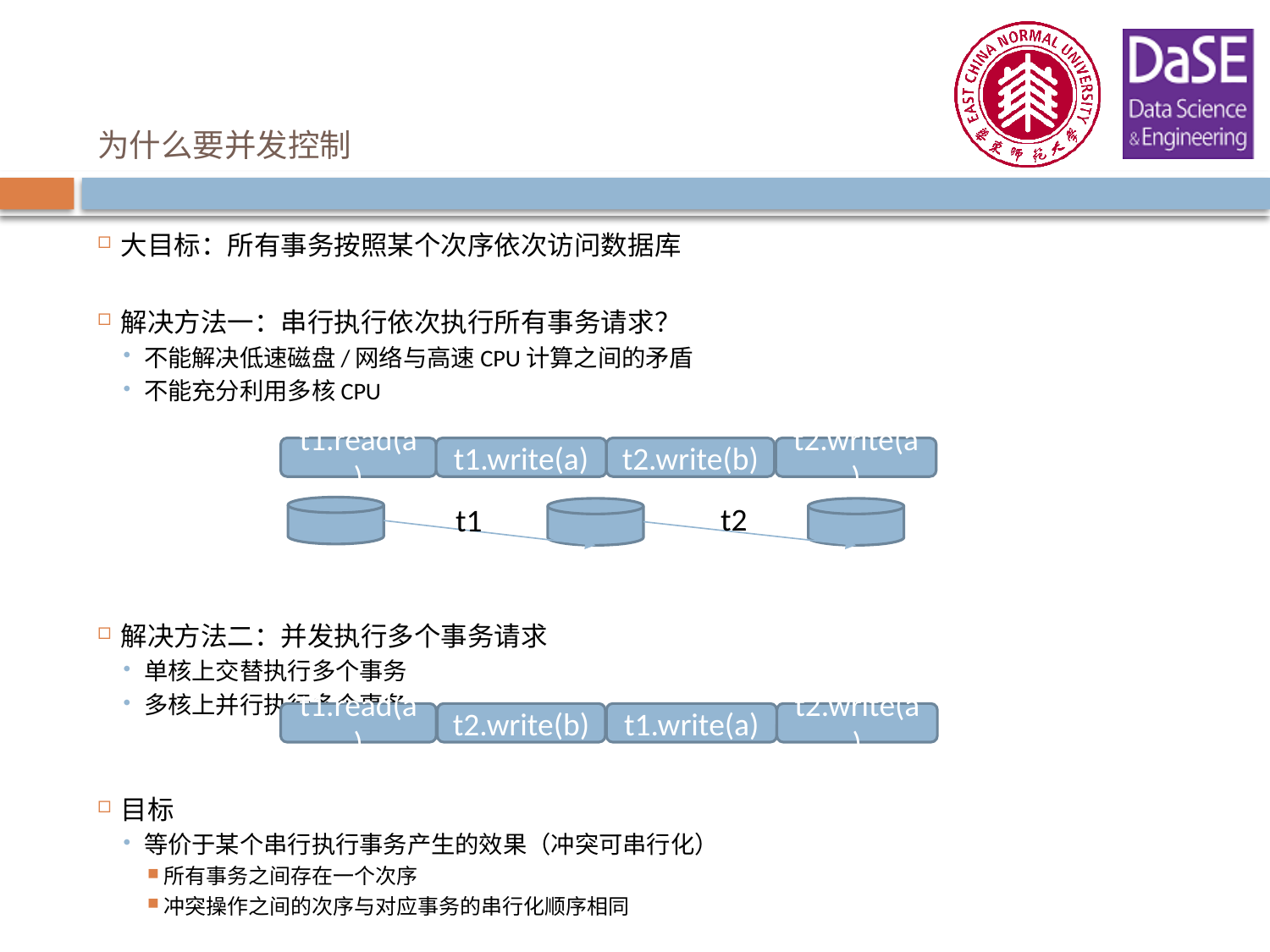

# 为什么要并发控制
大目标：所有事务按照某个次序依次访问数据库

解决方法一：串行执行依次执行所有事务请求？
不能解决低速磁盘/网络与高速CPU计算之间的矛盾
不能充分利用多核CPU

解决方法二：并发执行多个事务请求
单核上交替执行多个事务
多核上并行执行多个事务

目标
等价于某个串行执行事务产生的效果（冲突可串行化）
所有事务之间存在一个次序
冲突操作之间的次序与对应事务的串行化顺序相同

t1.read(a)
t1.write(a)
t2.write(b)
t2.write(a)
t2
t1

t1.read(a)
t2.write(b)
t1.write(a)
t2.write(a)